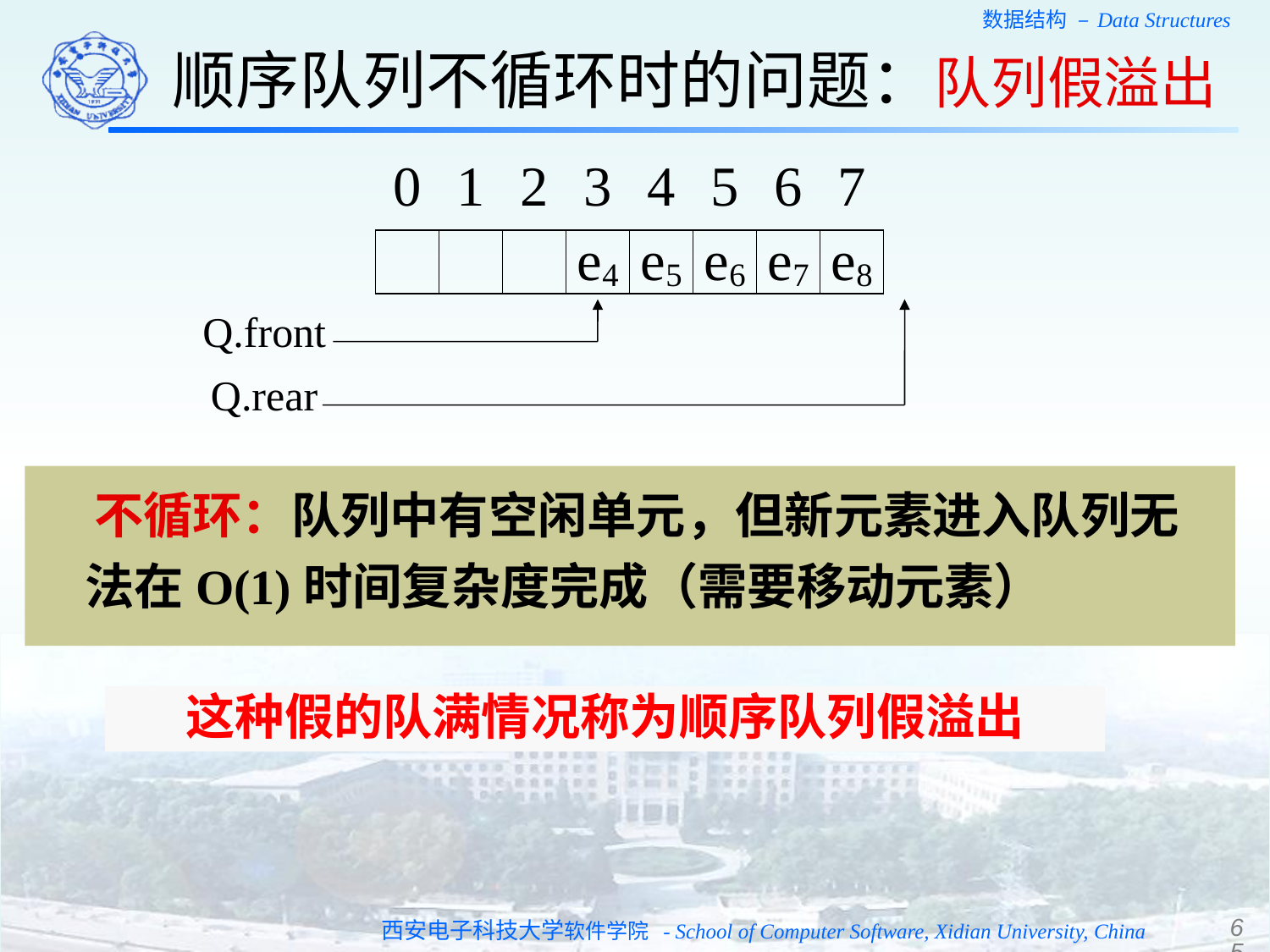

顺序队列不循环时的问题：队列假溢出
0
1
2
3
4
5
6
7

e4
e5
e6
e7
e8

Q.front

Q.rear

    不循环：队列中有空闲单元，但新元素进入队列无法在O(1)时间复杂度完成（需要移动元素）
这种假的队满情况称为顺序队列假溢出
65